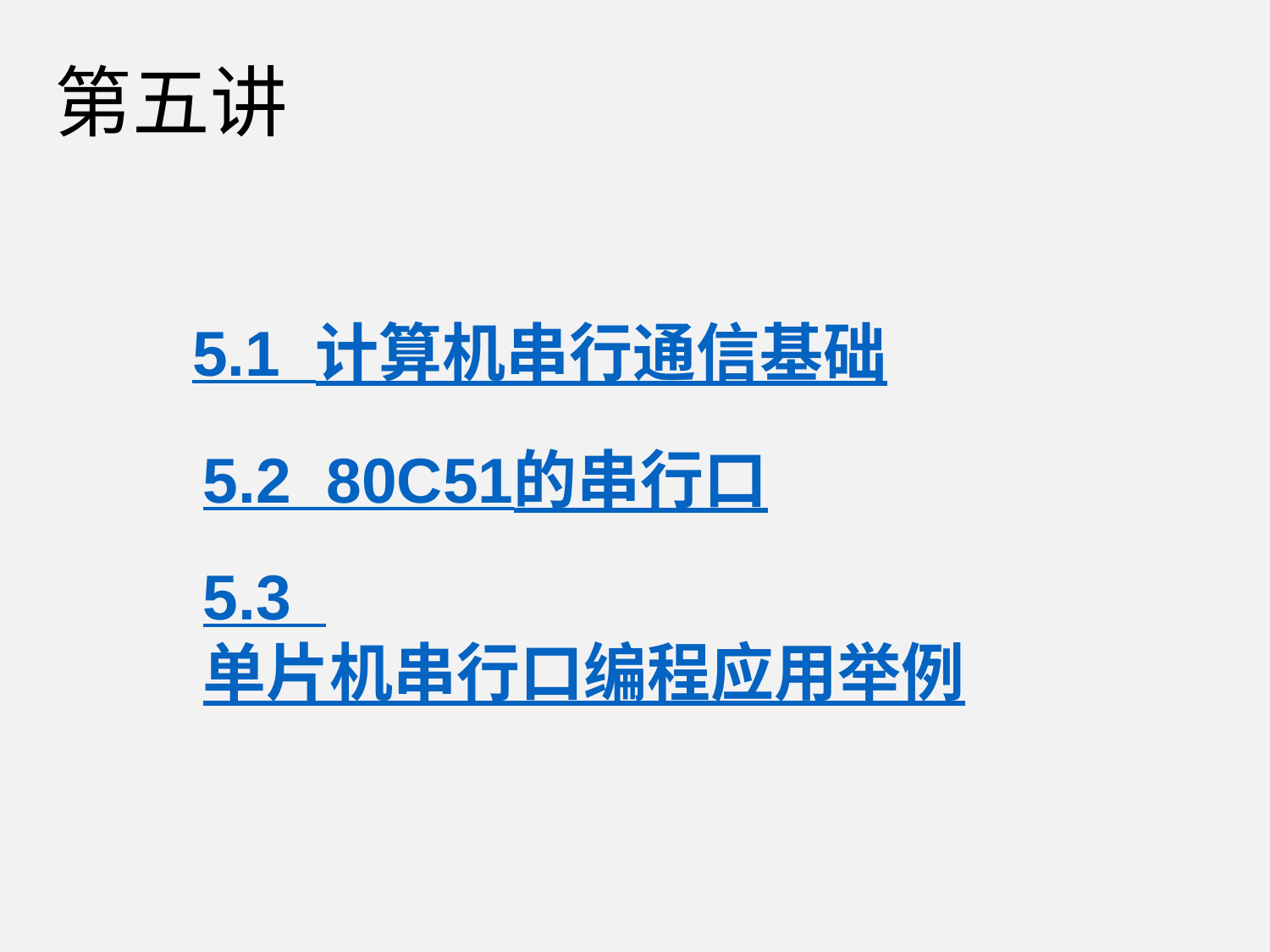

第五讲
5.1  计算机串行通信基础
5.2  80C51的串行口
5.3  单片机串行口编程应用举例